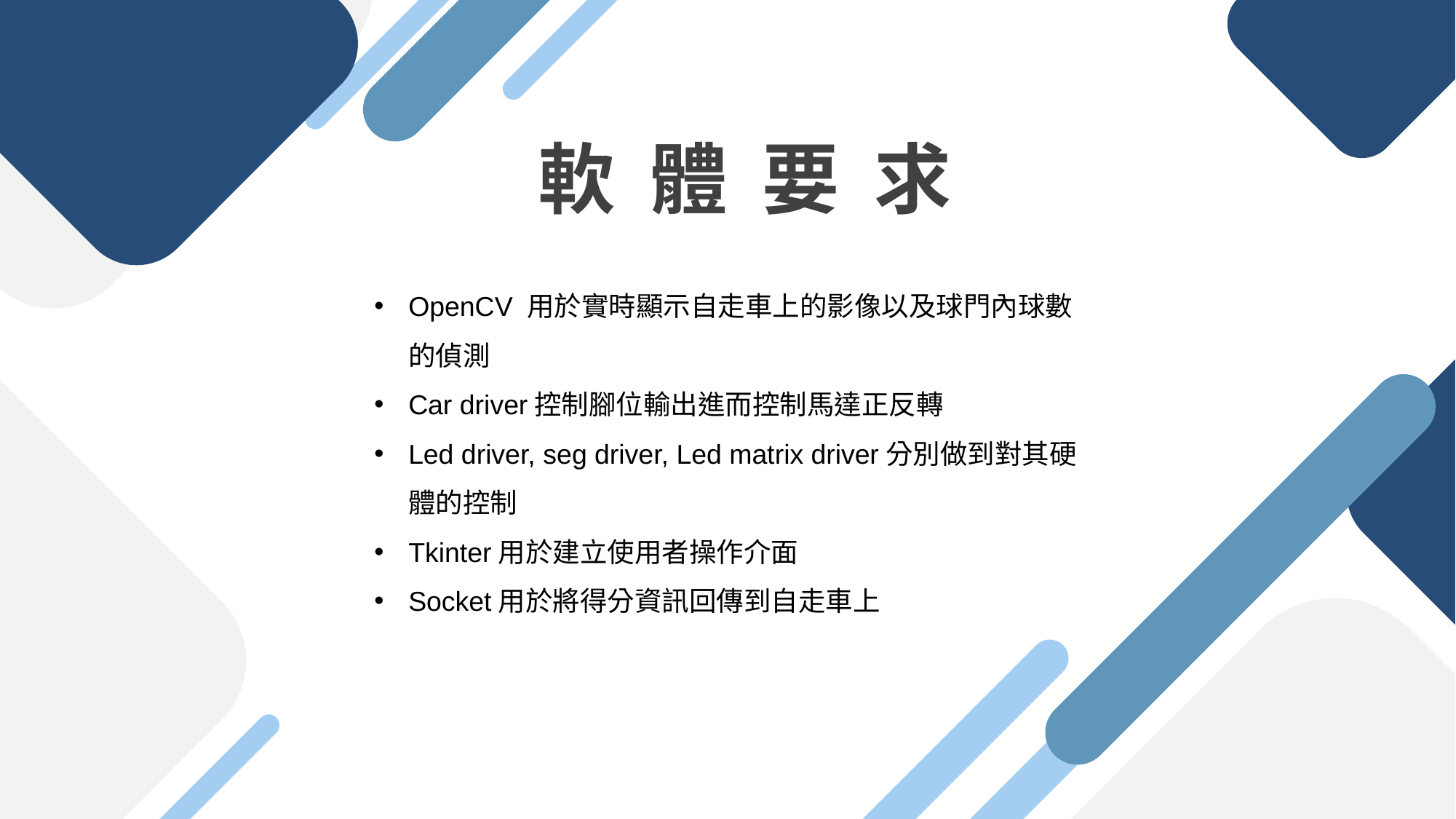

軟  體  要  求
OpenCV 用於實時顯示自走車上的影像以及球門內球數的偵測
Car driver控制腳位輸出進而控制馬達正反轉
Led driver, seg driver, Led matrix driver分別做到對其硬體的控制
Tkinter用於建立使用者操作介面
Socket用於將得分資訊回傳到自走車上